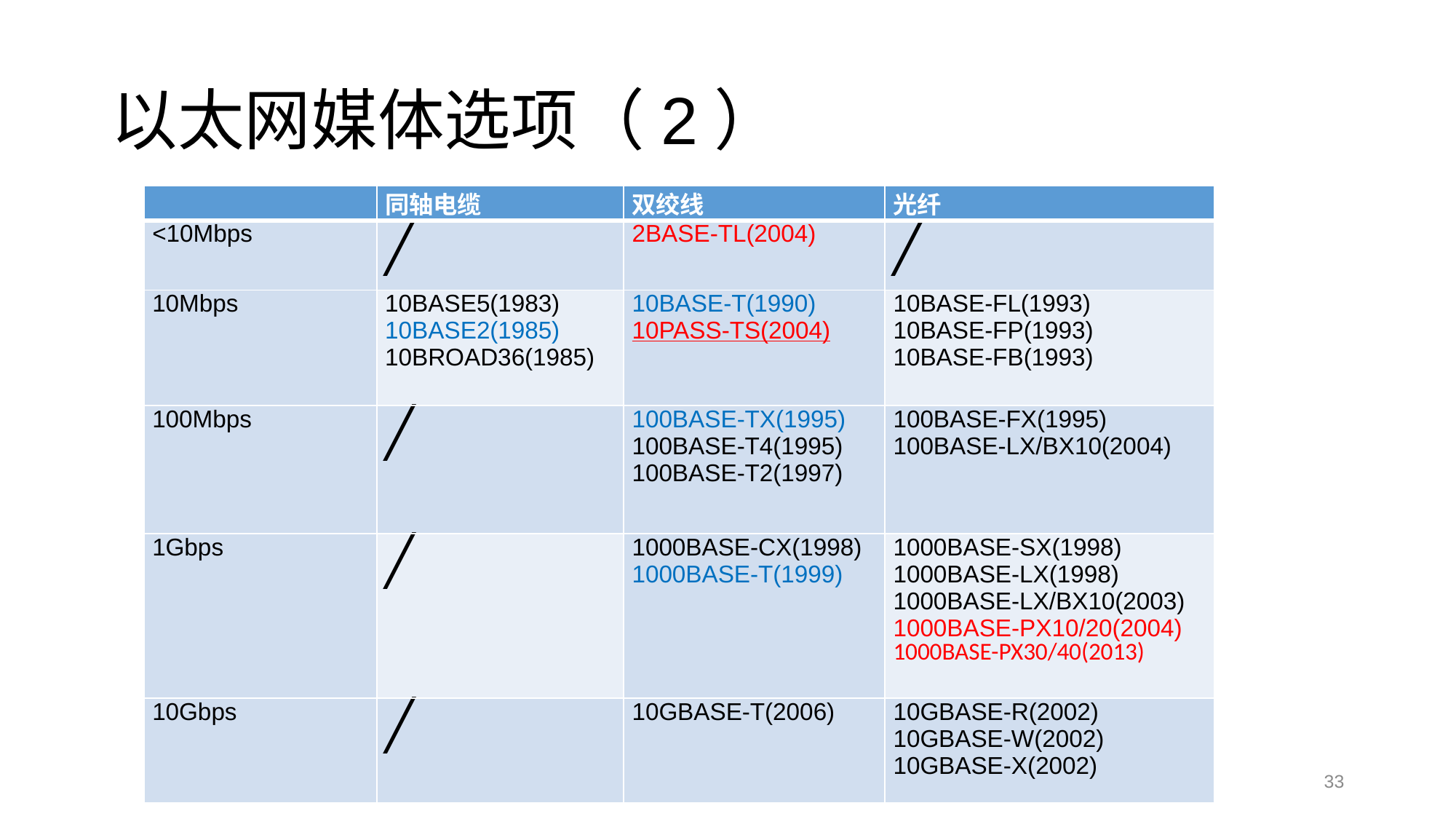

# 以太网媒体选项（2）
|  | 同轴电缆 | 双绞线 | 光纤 |
| --- | --- | --- | --- |
| <10Mbps | ╱ | 2BASE-TL(2004) | ╱ |
| 10Mbps | 10BASE5(1983) 10BASE2(1985) 10BROAD36(1985) | 10BASE-T(1990) 10PASS-TS(2004) | 10BASE-FL(1993) 10BASE-FP(1993) 10BASE-FB(1993) |
| 100Mbps | ╱ | 100BASE-TX(1995) 100BASE-T4(1995) 100BASE-T2(1997) | 100BASE-FX(1995) 100BASE-LX/BX10(2004) |
| 1Gbps | ╱ | 1000BASE-CX(1998) 1000BASE-T(1999) | 1000BASE-SX(1998) 1000BASE-LX(1998) 1000BASE-LX/BX10(2003) 1000BASE-PX10/20(2004) 1000BASE-PX30/40(2013) |
| 10Gbps | ╱ | 10GBASE-T(2006) | 10GBASE-R(2002) 10GBASE-W(2002) 10GBASE-X(2002) |
33